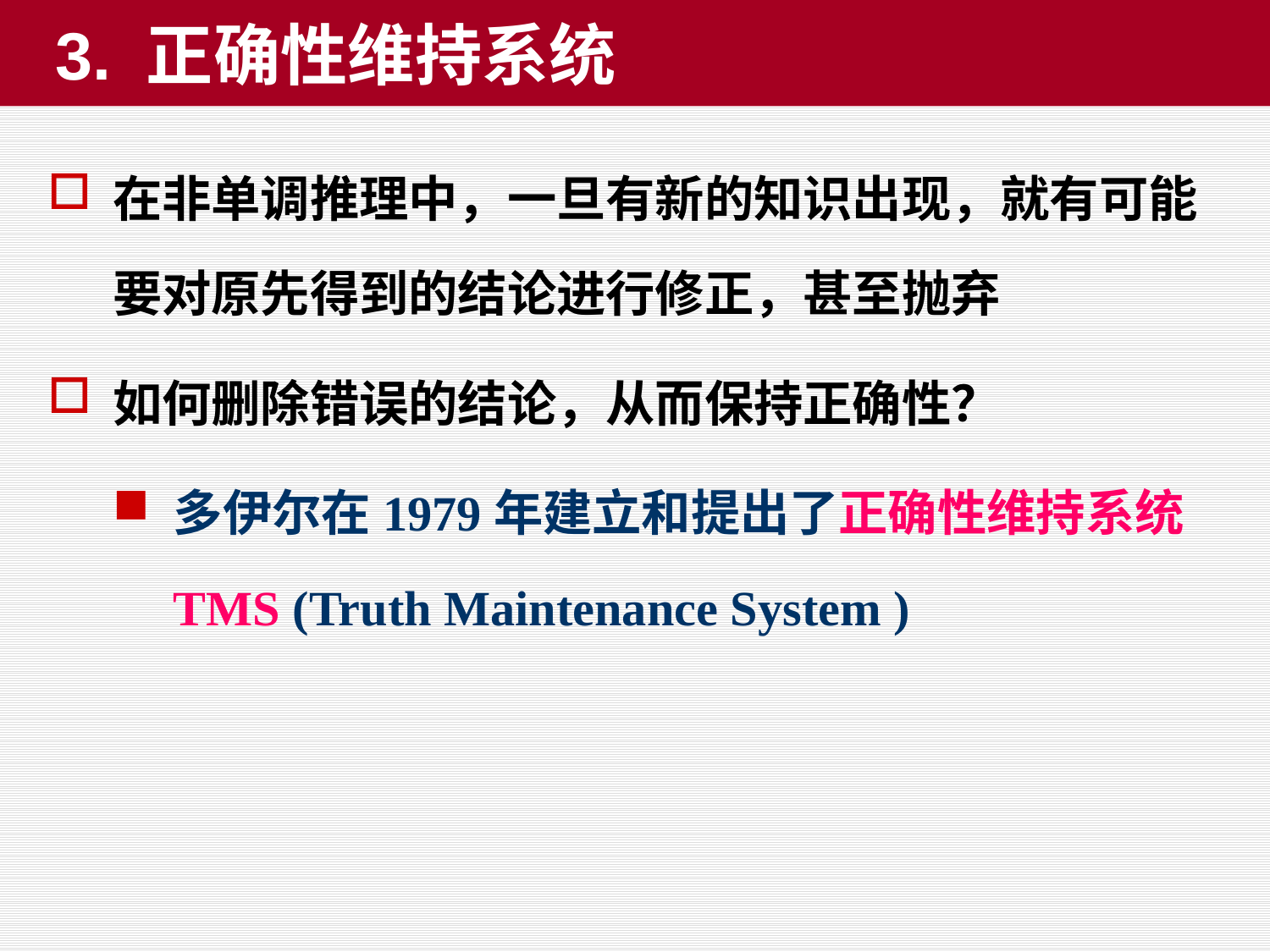

# 3. 正确性维持系统
在非单调推理中，一旦有新的知识出现，就有可能要对原先得到的结论进行修正，甚至抛弃
如何删除错误的结论，从而保持正确性？
多伊尔在1979年建立和提出了正确性维持系统TMS (Truth Maintenance System )